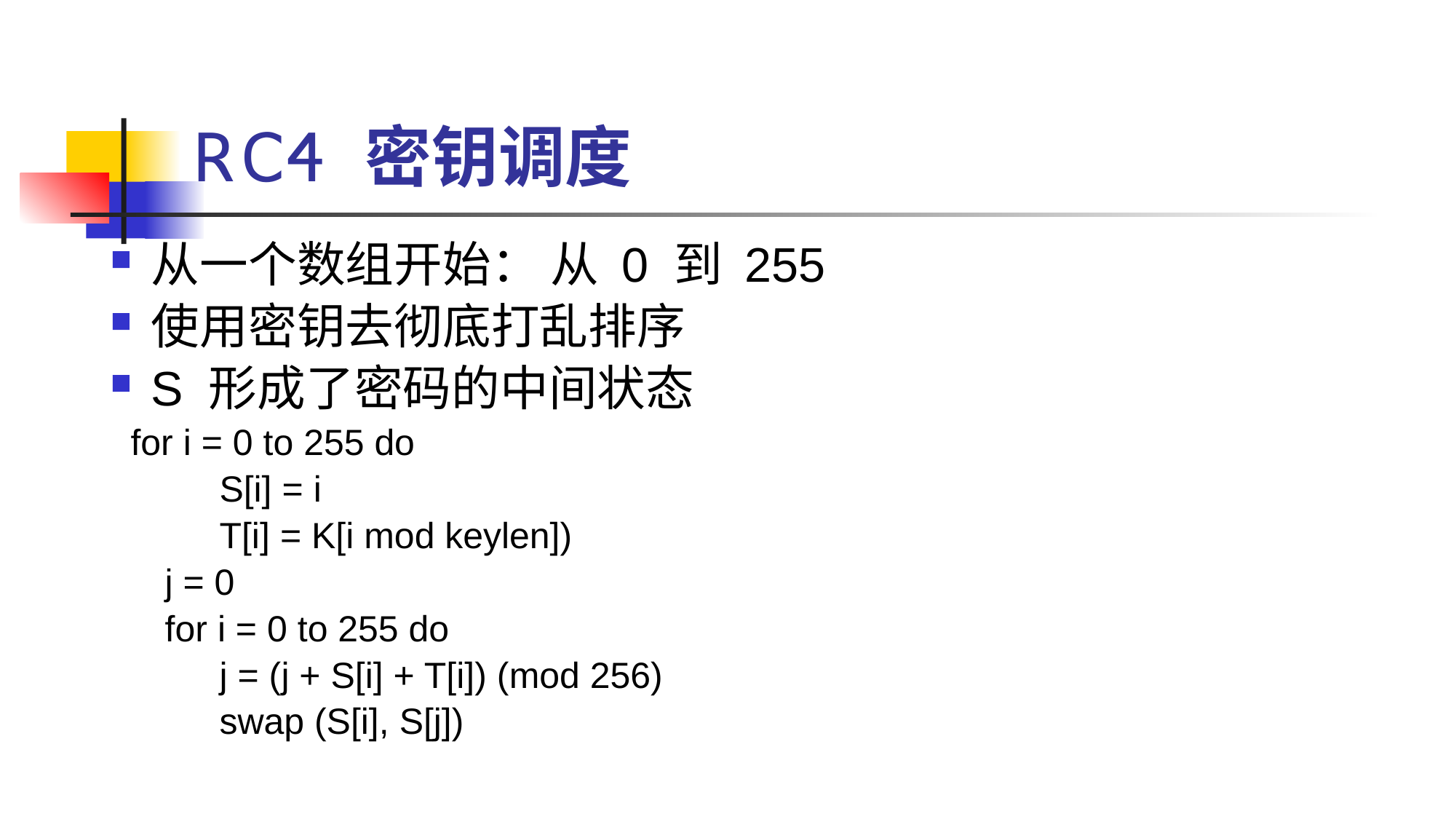

# RC4 密钥调度
从一个数组开始： 从 0 到 255
使用密钥去彻底打乱排序
S 形成了密码的中间状态
  for i = 0 to 255 do
S[i] = i
T[i] = K[i mod keylen])
j = 0
for i = 0 to 255 do
j = (j + S[i] + T[i]) (mod 256)
swap (S[i], S[j])